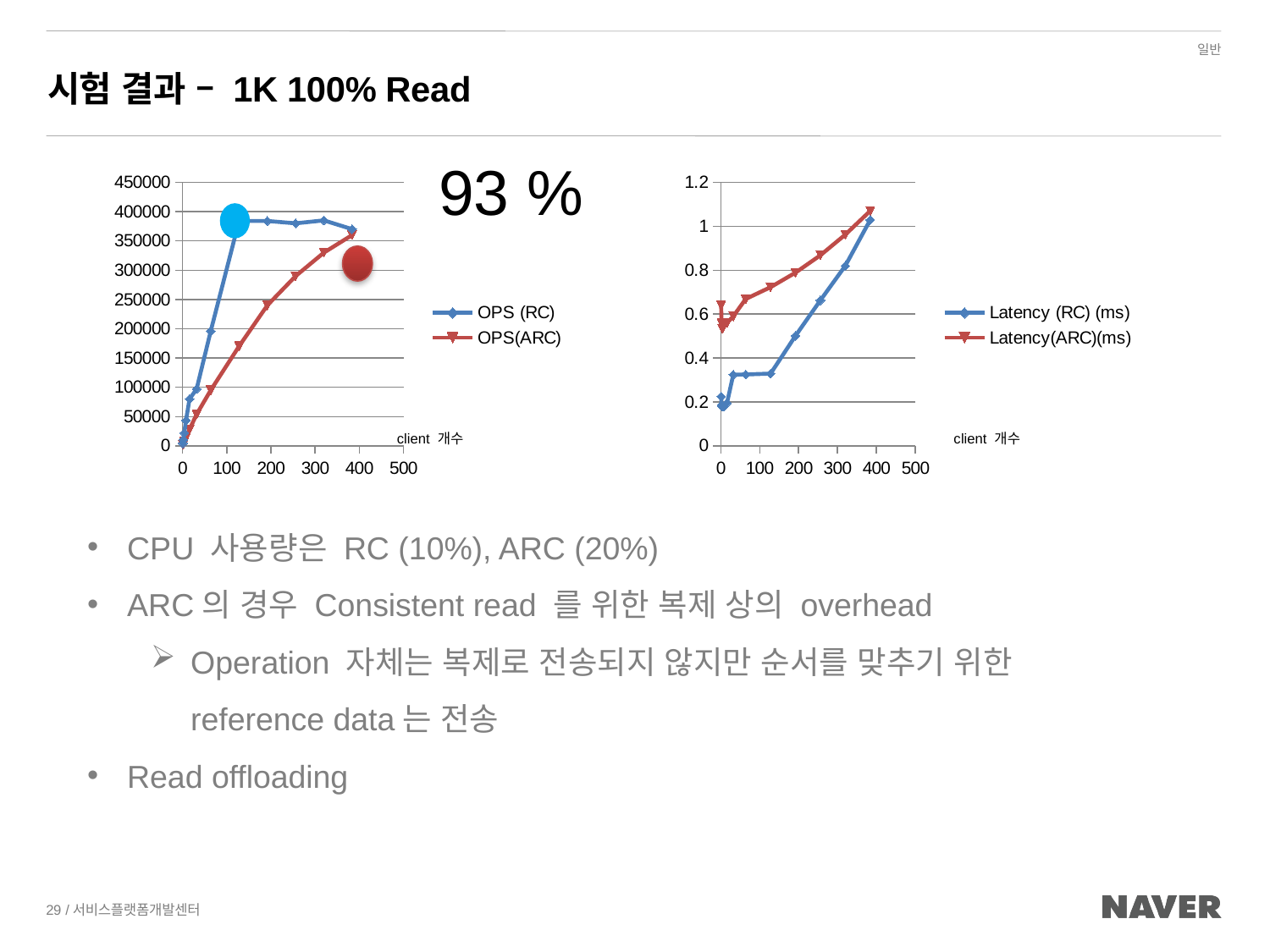

# 시험 결과 – 1K 100% Read
93 %

### Chart

| Category | OPS (RC) | OPS(ARC) |
|---|---|---|

### Chart

| Category | Latency (RC) (ms) | Latency(ARC)(ms) |
|---|---|---|

client 개수
client 개수
CPU 사용량은 RC (10%), ARC (20%)
ARC의 경우 Consistent read 를 위한 복제 상의 overhead
Operation 자체는 복제로 전송되지 않지만 순서를 맞추기 위한 reference data는 전송
Read offloading